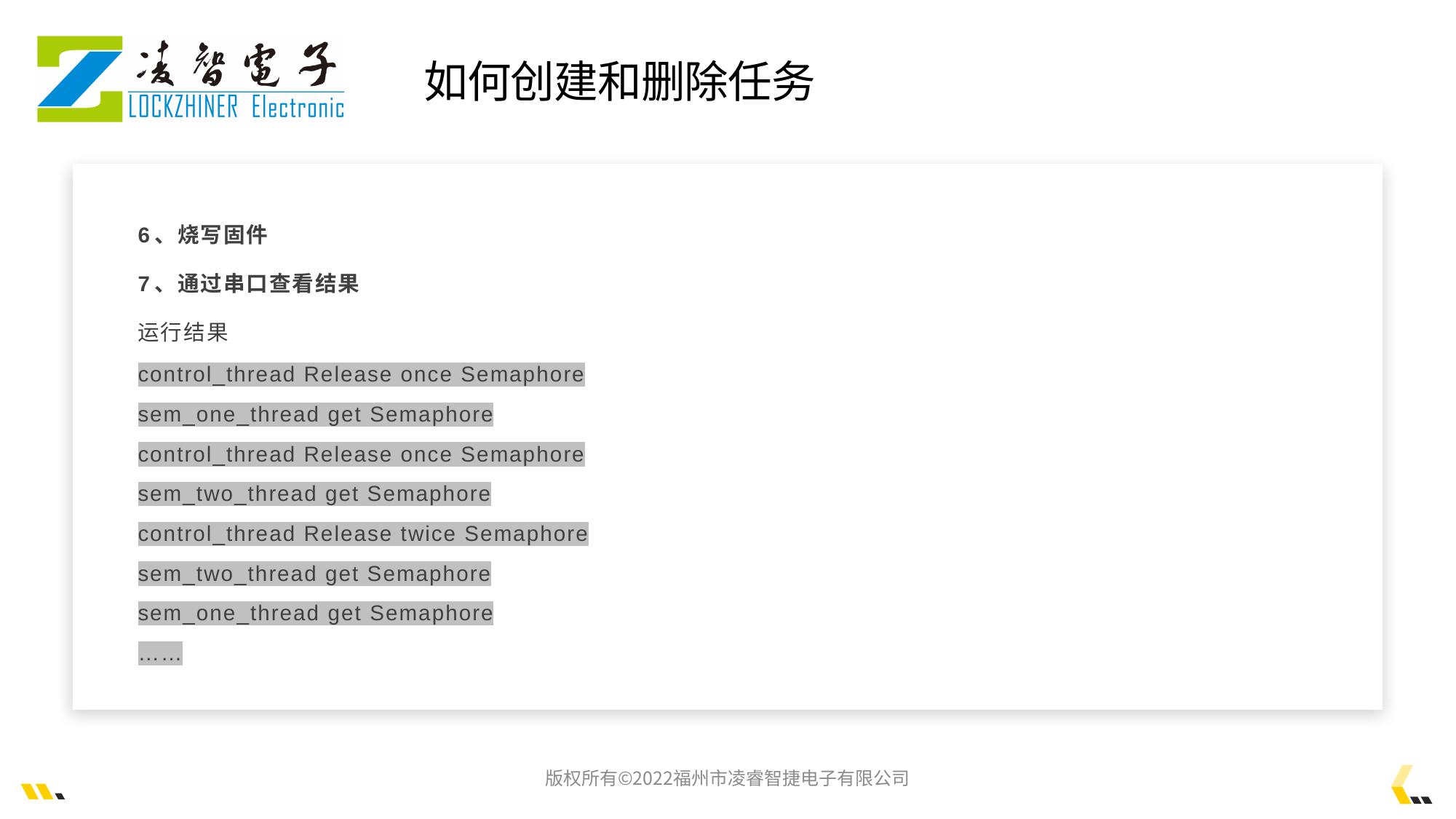

如何创建和删除任务

6、烧写固件
7、通过串口查看结果
运行结果
control_thread Release once Semaphore
sem_one_thread get Semaphore
control_thread Release once Semaphore
sem_two_thread get Semaphore
control_thread Release twice Semaphore
sem_two_thread get Semaphore
sem_one_thread get Semaphore
……
版权所有©2022福州市凌睿智捷电子有限公司
18